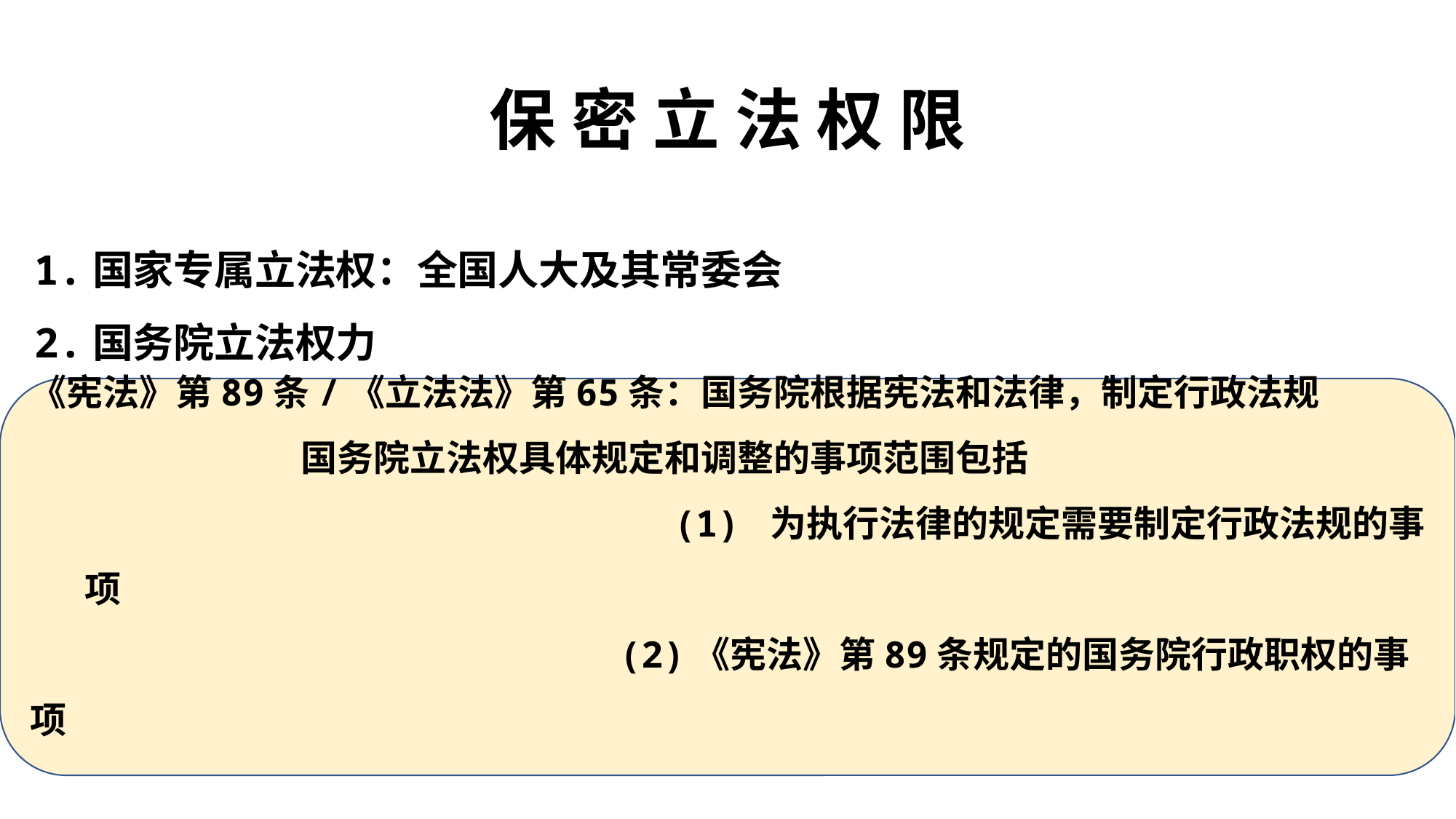

# 保 密 立 法 权 限
1.国家专属立法权：全国人大及其常委会
2.国务院立法权力
3.国家保密局及其他国务院所属机关立法权力
4.地方权力机关、行政机关的立法权
  (1)省、自治区、直辖市的人民代表大会及其常务委员会 地方性保密法规
  (2)较大的市的人民代表大会及其常务委员会           地方性保密法规
  (3)省、自治区、直辖市和较大的市的人民政府         保密规章
《宪法》第89条/《立法法》第65条：国务院根据宪法和法律，制定行政法规
                                国务院立法权具体规定和调整的事项范围包括
 					  (1) 为执行法律的规定需要制定行政法规的事项
					  (2)《宪法》第89条规定的国务院行政职权的事项